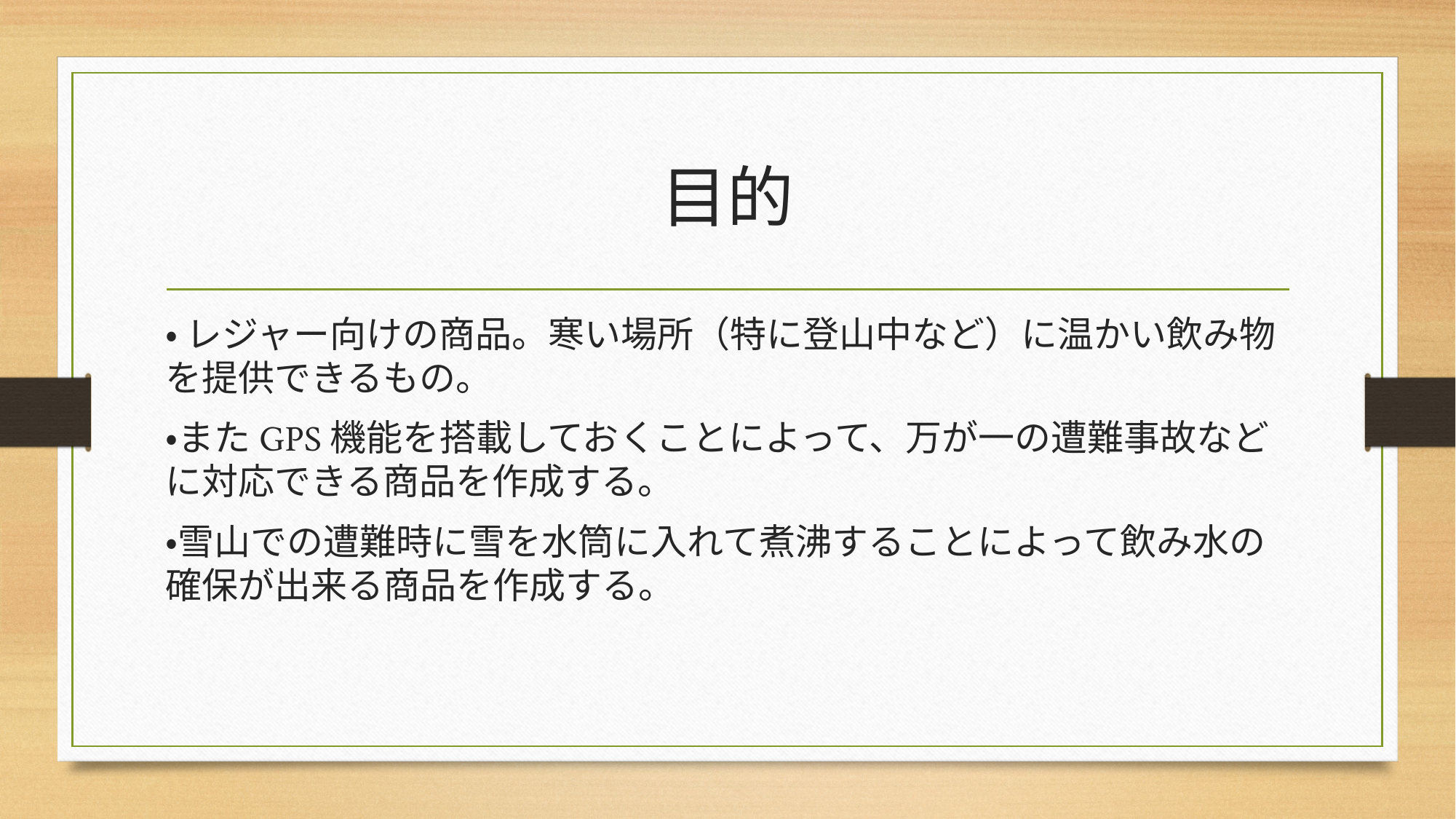

# 目的
・ レジャー向けの商品。寒い場所（特に登山中など）に温かい飲み物
を提供できるもの。
・またGPS機能を搭載しておくことによって、万が一の遭難事故などに対応できる商品を作成する。
・雪山での遭難時に雪を水筒に入れて煮沸することによって飲み水の確保が出来る商品を作成する。